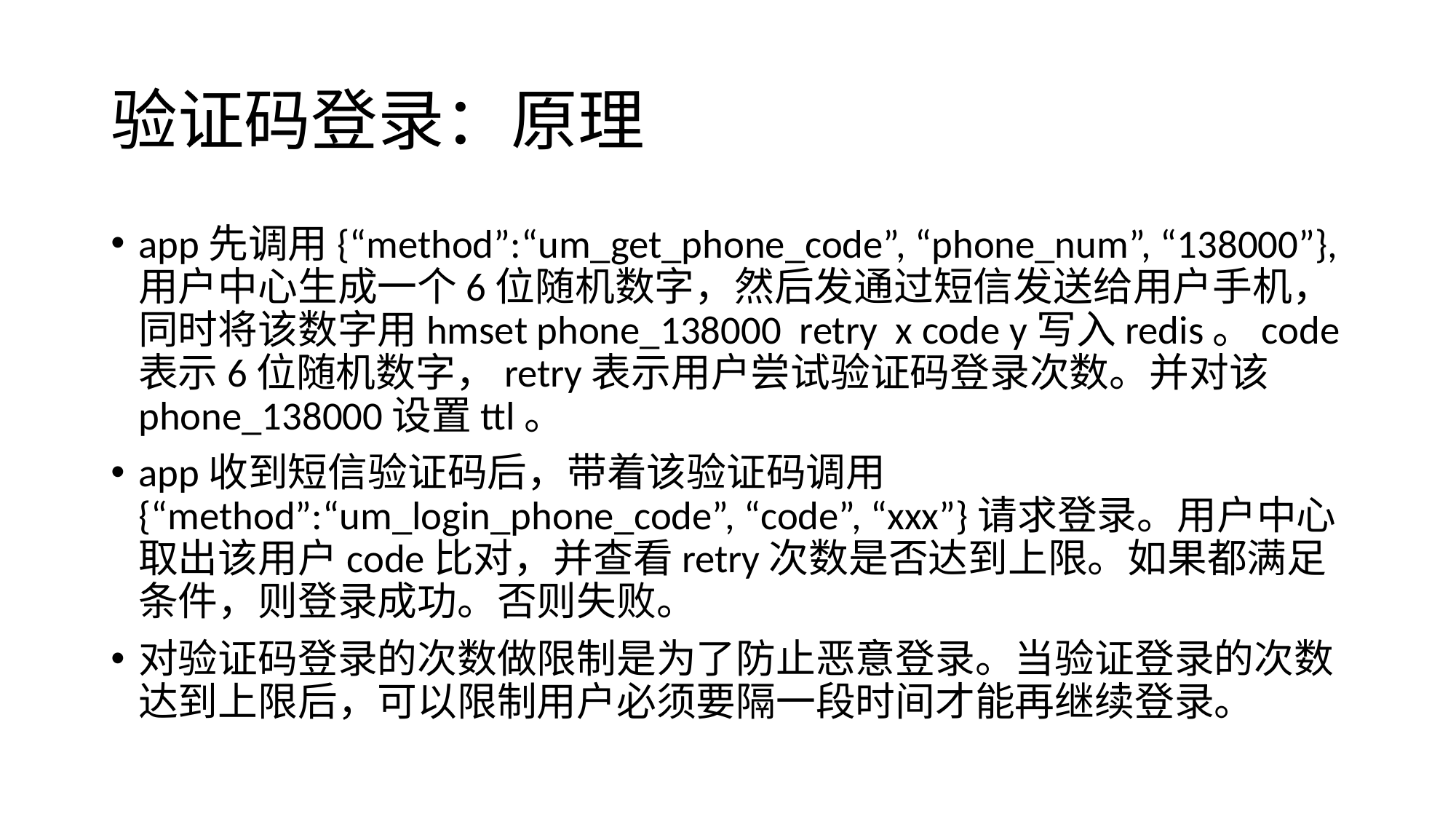

# 验证码登录：原理
app先调用{“method”:“um_get_phone_code”, “phone_num”, “138000”},用户中心生成一个6位随机数字，然后发通过短信发送给用户手机，同时将该数字用hmset phone_138000  retry  x code y写入redis。code表示6位随机数字，retry表示用户尝试验证码登录次数。并对该phone_138000设置ttl。
app收到短信验证码后，带着该验证码调用{“method”:“um_login_phone_code”, “code”, “xxx”}请求登录。用户中心取出该用户code比对，并查看retry次数是否达到上限。如果都满足条件，则登录成功。否则失败。
对验证码登录的次数做限制是为了防止恶意登录。当验证登录的次数达到上限后，可以限制用户必须要隔一段时间才能再继续登录。